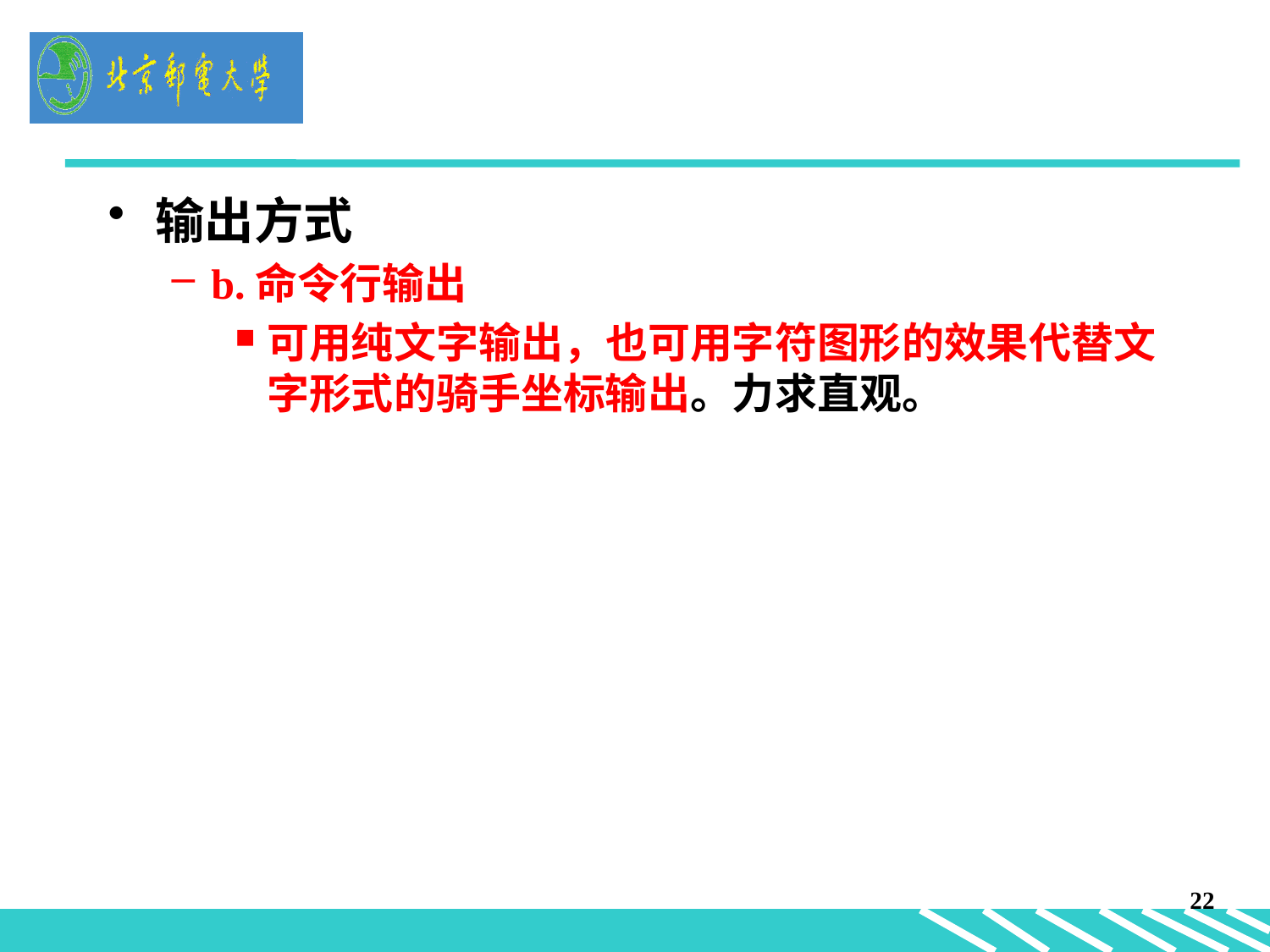

#
输出方式
b.命令行输出
可用纯文字输出，也可用字符图形的效果代替文字形式的骑手坐标输出。力求直观。
22